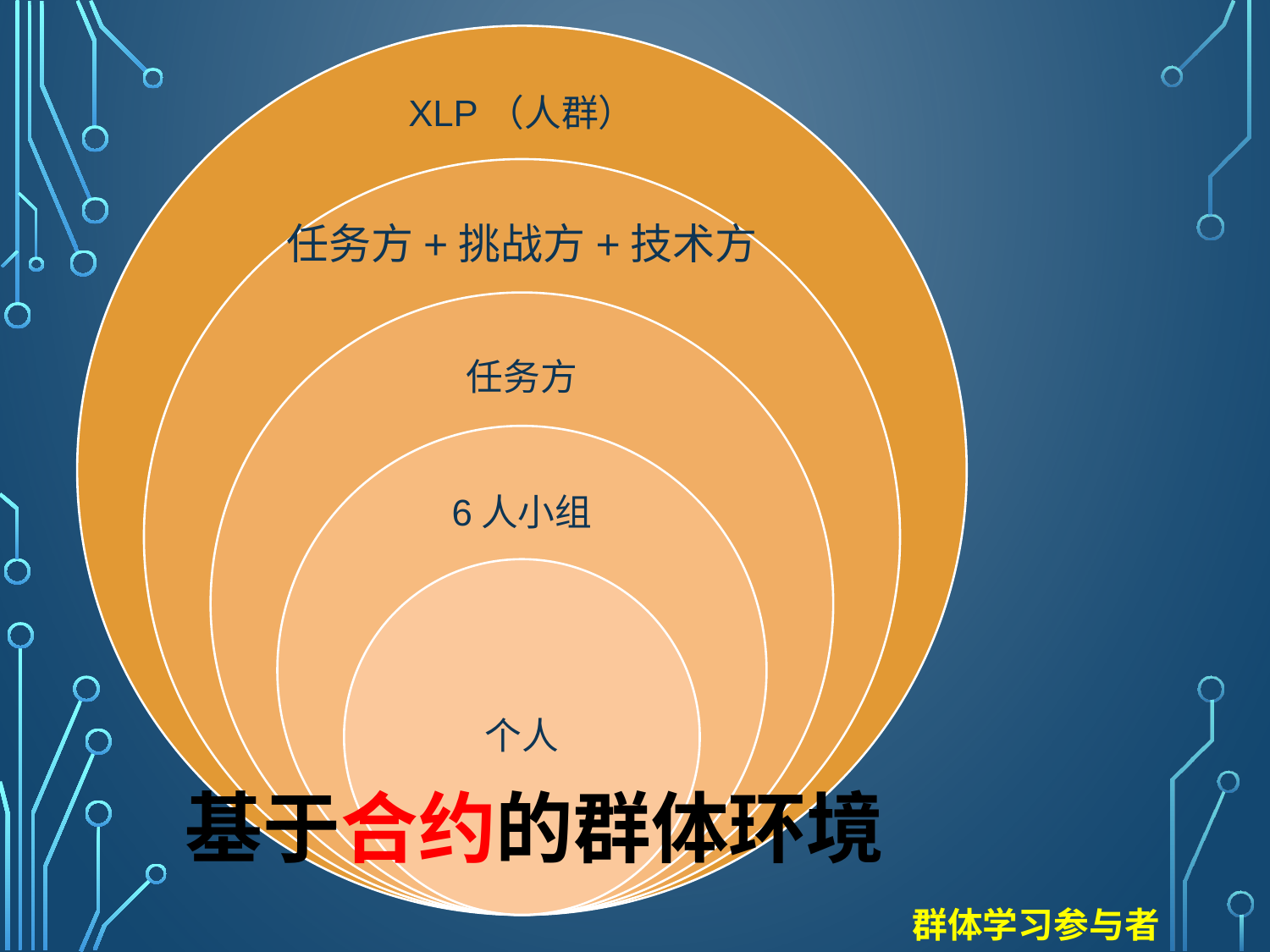

XLP（人群）
任务方+挑战方+技术方
任务方
6人小组
个人
基于合约的群体环境
群体学习参与者